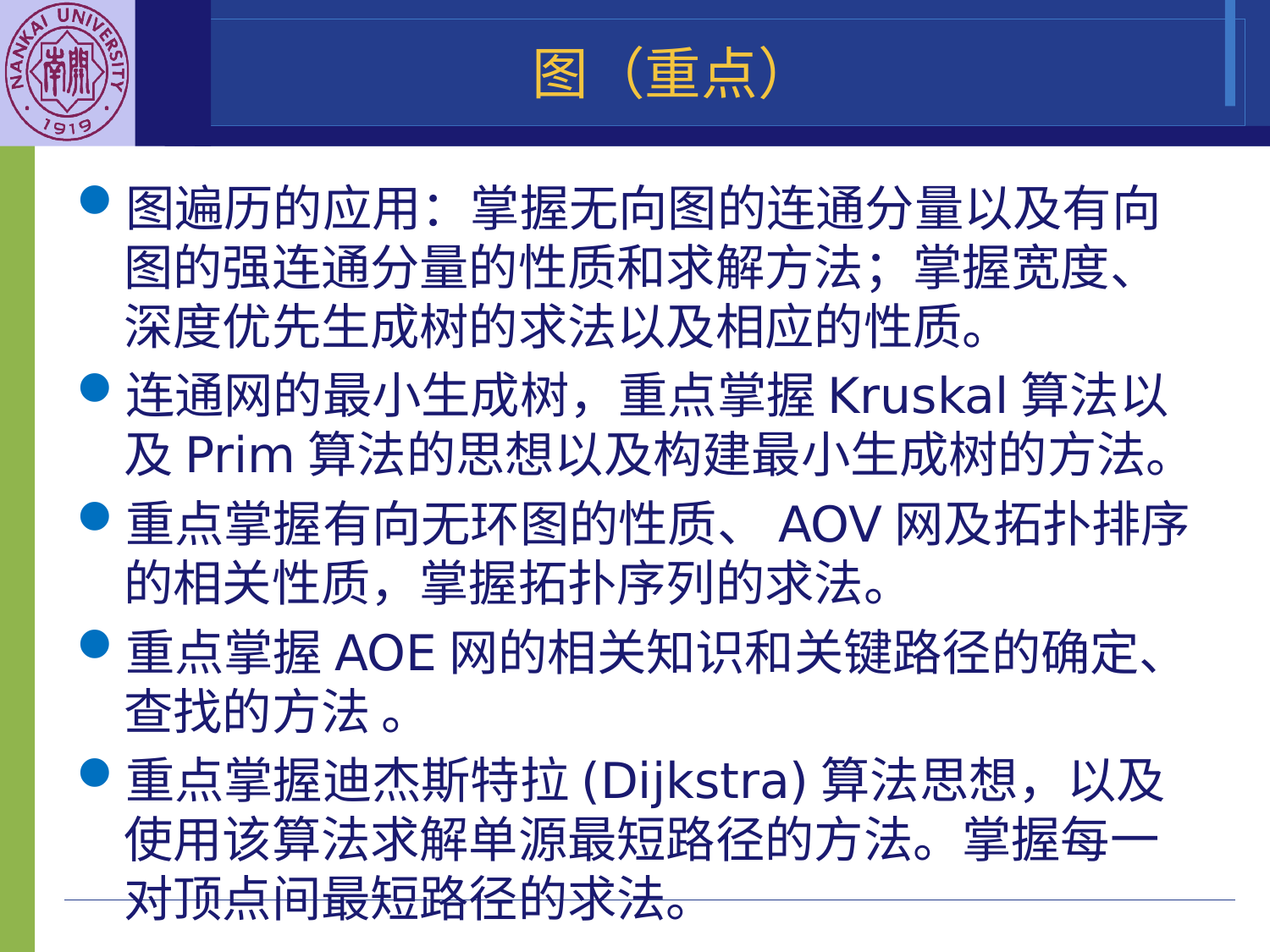

# 图（重点）
图遍历的应用：掌握无向图的连通分量以及有向图的强连通分量的性质和求解方法；掌握宽度、深度优先生成树的求法以及相应的性质。
连通网的最小生成树，重点掌握Kruskal算法以及Prim算法的思想以及构建最小生成树的方法。
重点掌握有向无环图的性质、AOV网及拓扑排序的相关性质，掌握拓扑序列的求法。
重点掌握AOE网的相关知识和关键路径的确定、查找的方法 。
重点掌握迪杰斯特拉(Dijkstra)算法思想，以及使用该算法求解单源最短路径的方法。掌握每一对顶点间最短路径的求法。